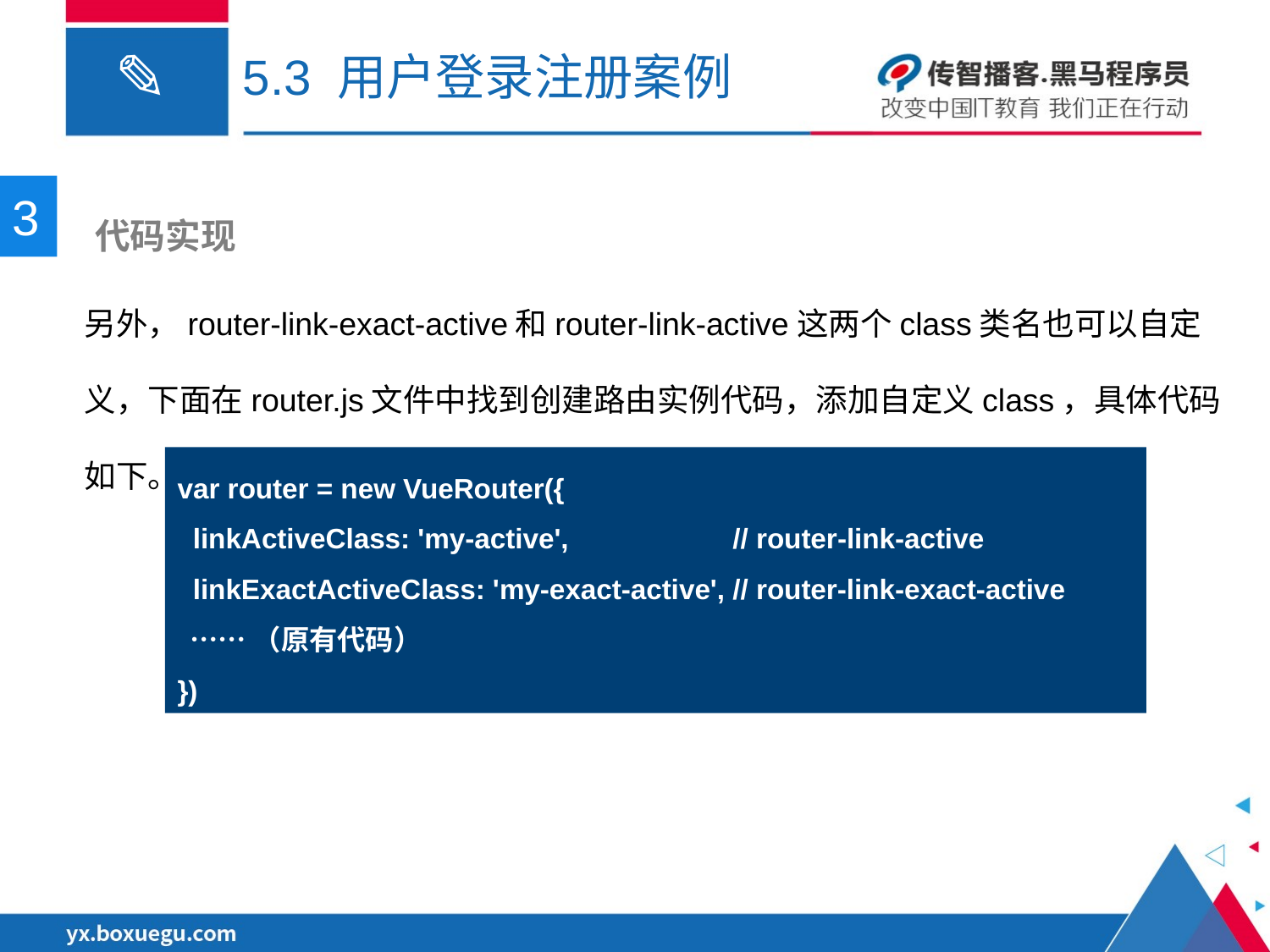

# 5.3 用户登录注册案例

3
  代码实现
另外，router-link-exact-active和router-link-active这两个class类名也可以自定义，下面在router.js文件中找到创建路由实例代码，添加自定义class，具体代码如下。
var router = new VueRouter({
  linkActiveClass: 'my-active',                     // router-link-active
  linkExactActiveClass: 'my-exact-active', // router-link-exact-active
  ……（原有代码）
})